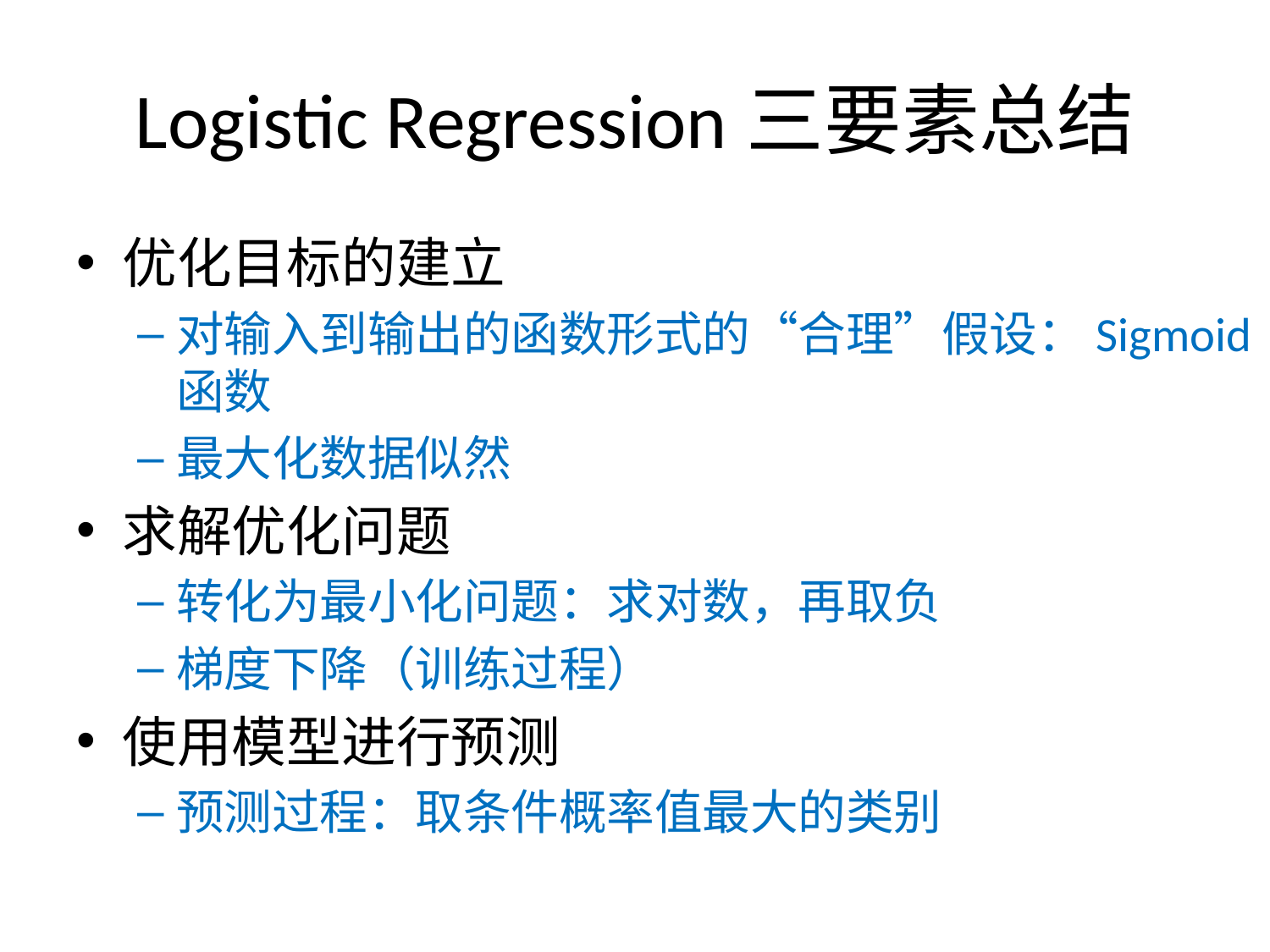

# Logistic Regression三要素总结
优化目标的建立
对输入到输出的函数形式的“合理”假设：Sigmoid函数
最大化数据似然
求解优化问题
转化为最小化问题：求对数，再取负
梯度下降（训练过程）
使用模型进行预测
预测过程：取条件概率值最大的类别